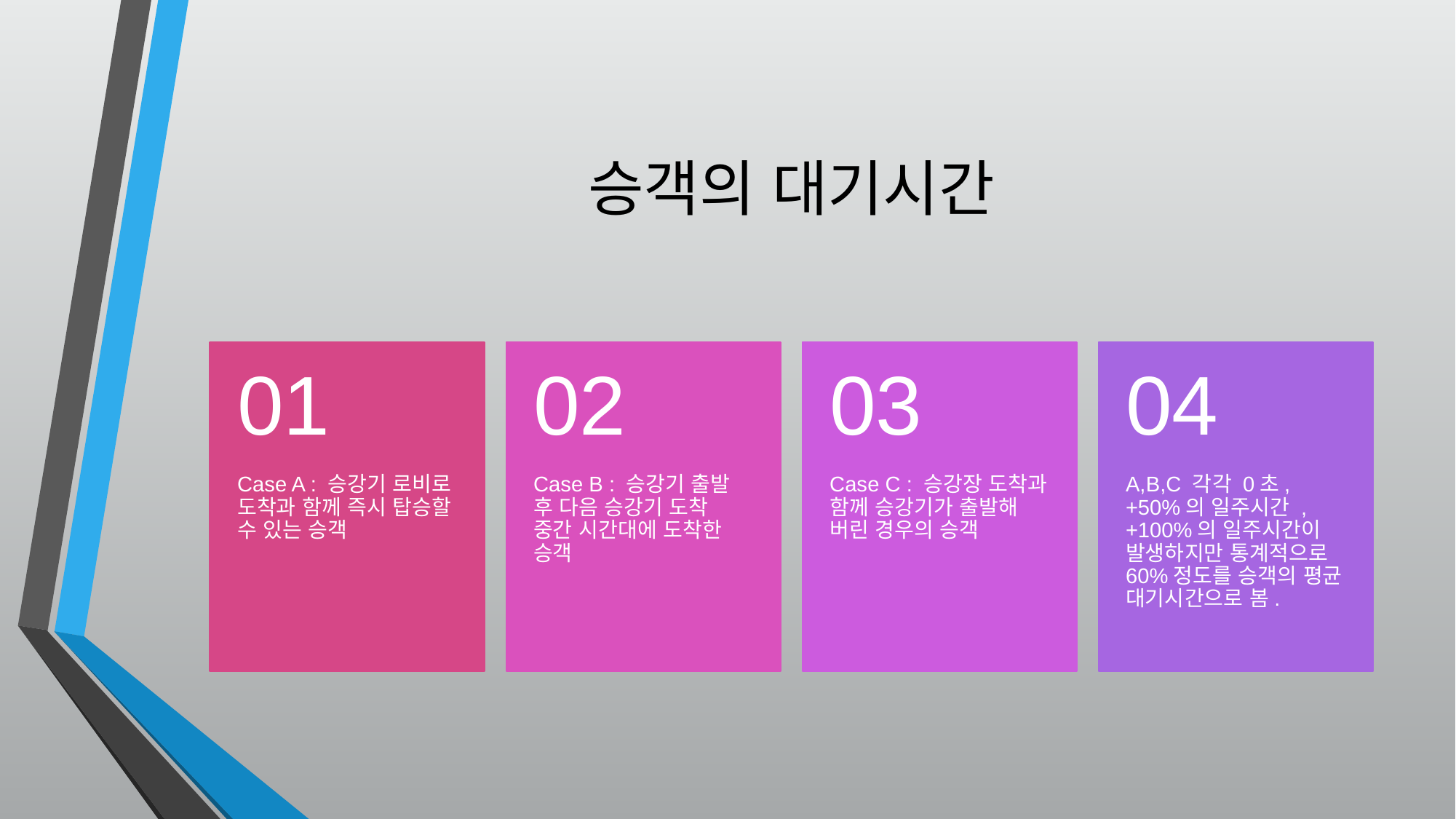

# 승객의 대기시간
Case A : 승강기 로비로 도착과 함께 즉시 탑승할 수 있는 승객
01
Case B : 승강기 출발 후 다음 승강기 도착 중간 시간대에 도착한 승객
02
Case C : 승강장 도착과 함께 승강기가 출발해 버린 경우의 승객
03
A,B,C 각각 0초, +50%의 일주시간 , +100%의 일주시간이 발생하지만 통계적으로 60%정도를 승객의 평균 대기시간으로 봄.
04